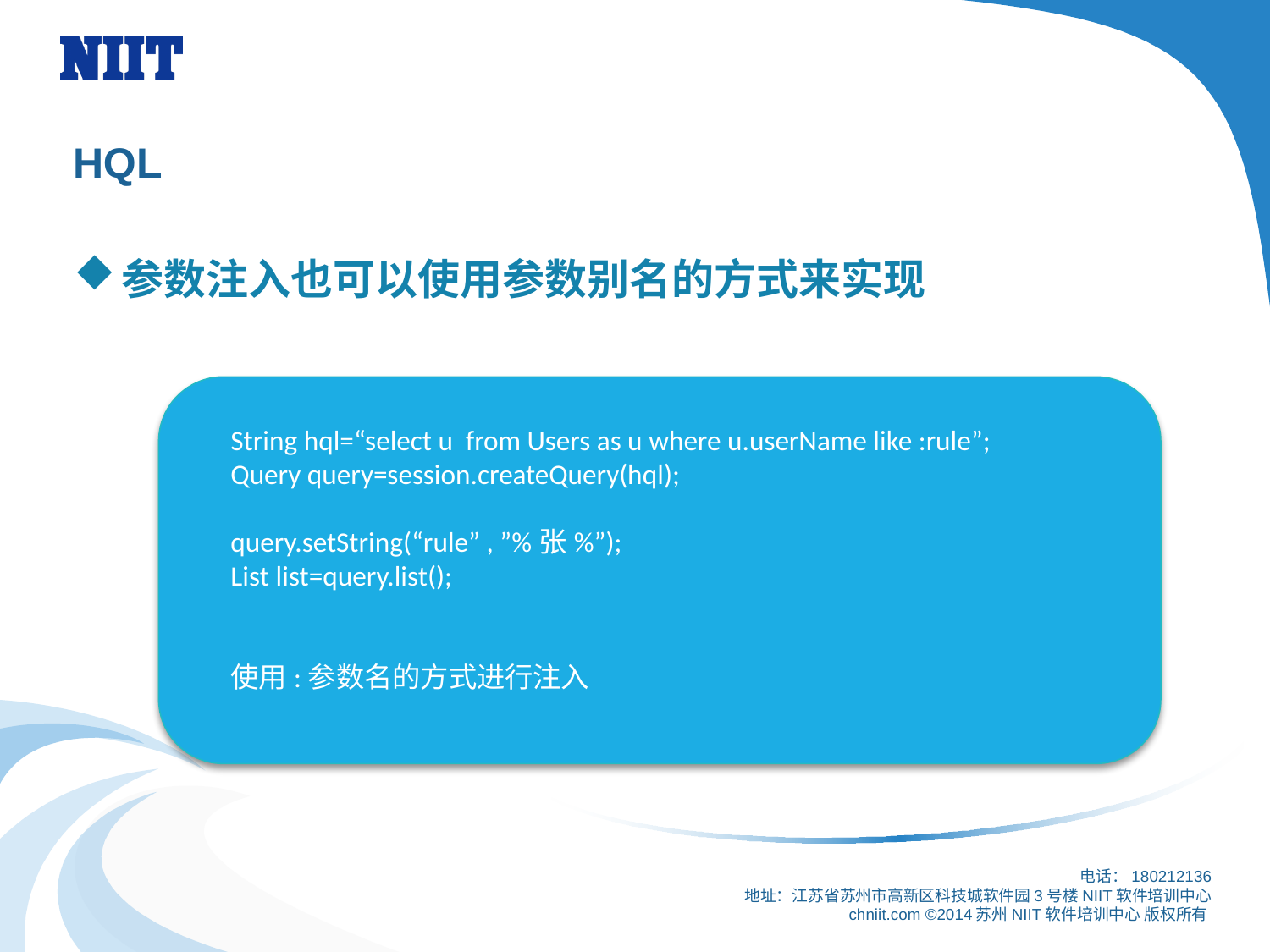

# HQL
参数注入也可以使用参数别名的方式来实现

String hql=“select u  from Users as u where u.userName like :rule”;
Query query=session.createQuery(hql);

query.setString(“rule” , ”%张%”);
List list=query.list();

使用:参数名的方式进行注入